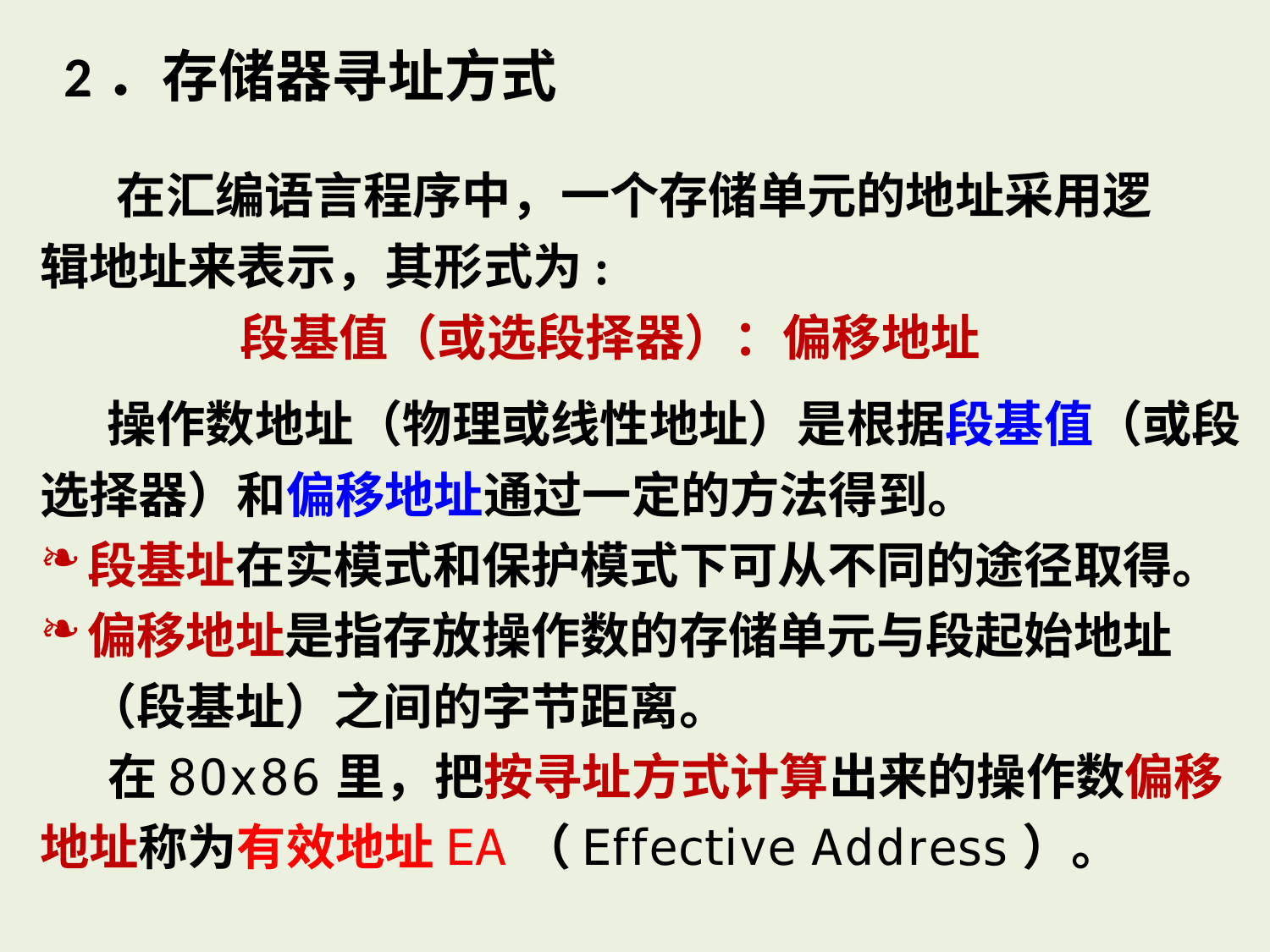

2．存储器寻址方式
       在汇编语言程序中，一个存储单元的地址采用逻辑地址来表示，其形式为:
                    段基值（或选段择器）：偏移地址
      操作数地址（物理或线性地址）是根据段基值（或段选择器）和偏移地址通过一定的方法得到。
段基址在实模式和保护模式下可从不同的途径取得。
偏移地址是指存放操作数的存储单元与段起始地址（段基址）之间的字节距离。
     在80x86里，把按寻址方式计算出来的操作数偏移地址称为有效地址EA（Effective Address）。
82